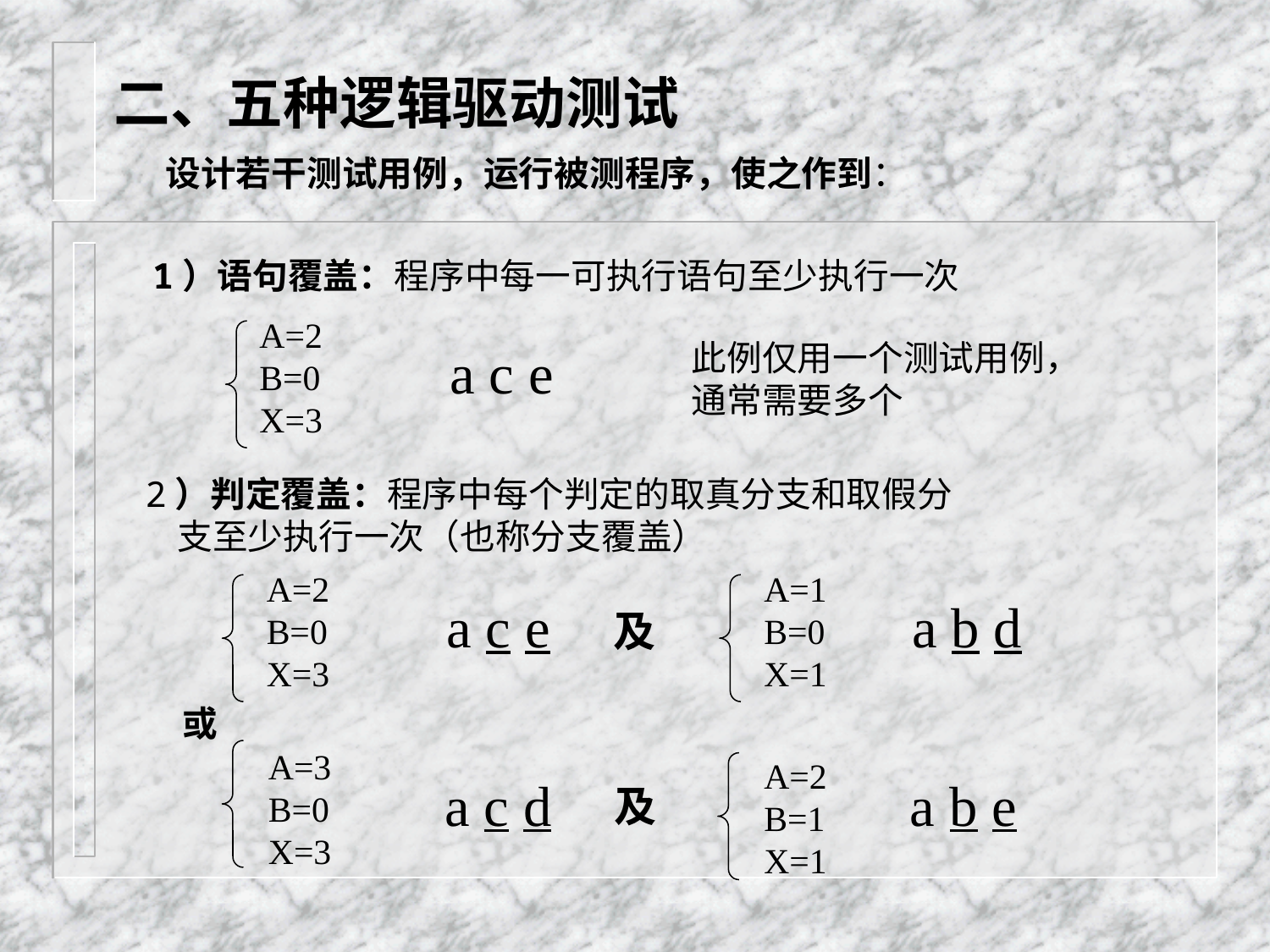

二、五种逻辑驱动测试
设计若干测试用例，运行被测程序，使之作到：
1）语句覆盖：程序中每一可执行语句至少执行一次
A=2
B=0
X=3

此例仅用一个测试用例，
通常需要多个
a c e
2）判定覆盖：程序中每个判定的取真分支和取假分
   支至少执行一次（也称分支覆盖）
A=2
B=0
X=3
A=1
B=0
X=1

a c e
a b d
及
或
A=3
B=0
X=3

A=2
B=1
X=1

a c d
a b e
及